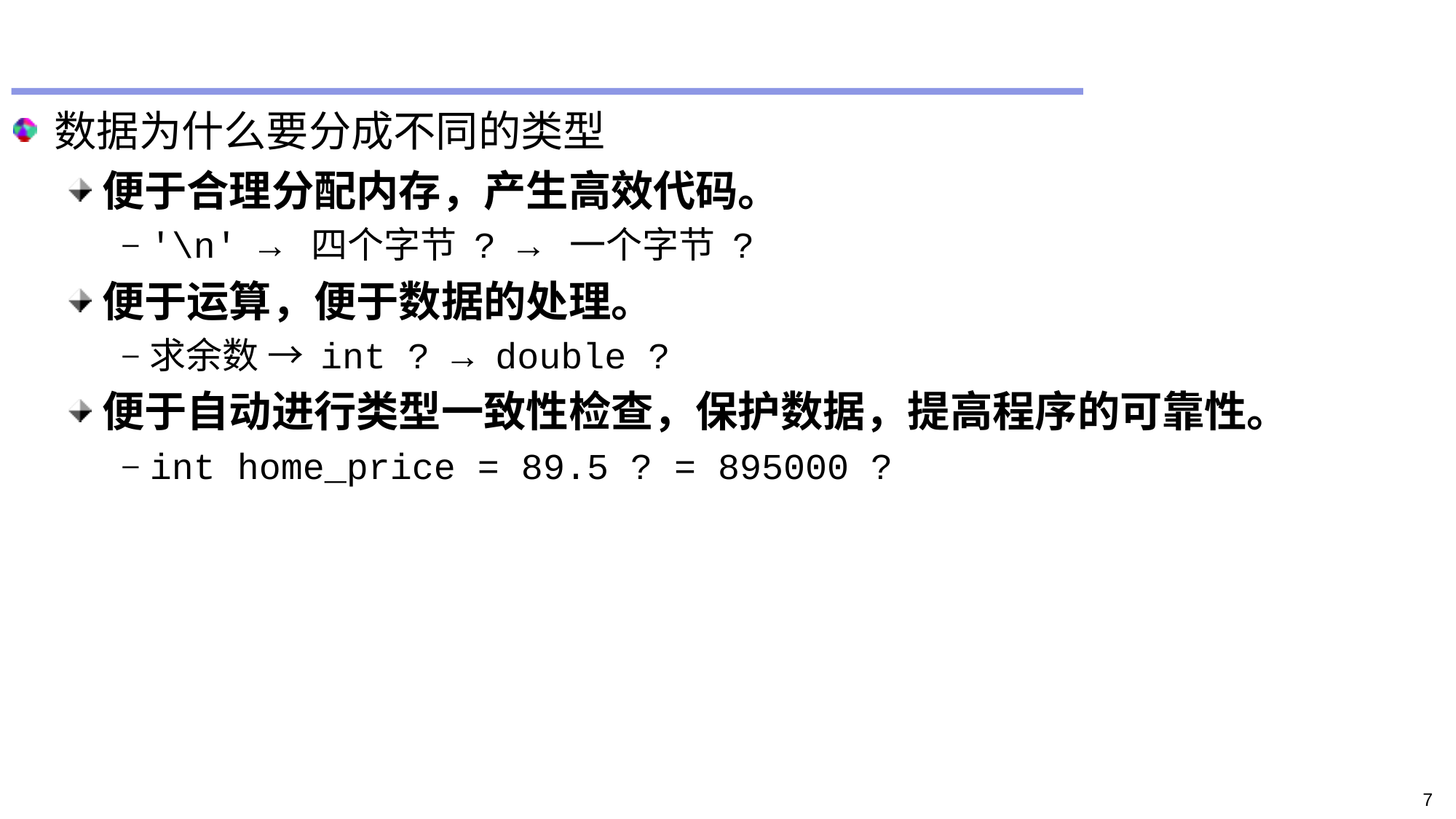

#
数据为什么要分成不同的类型
便于合理分配内存，产生高效代码。
'\n' → 四个字节 ? → 一个字节 ?
便于运算，便于数据的处理。
求余数 → int ? → double ?
便于自动进行类型一致性检查，保护数据，提高程序的可靠性。
int home_price = 89.5 ? = 895000 ?

7